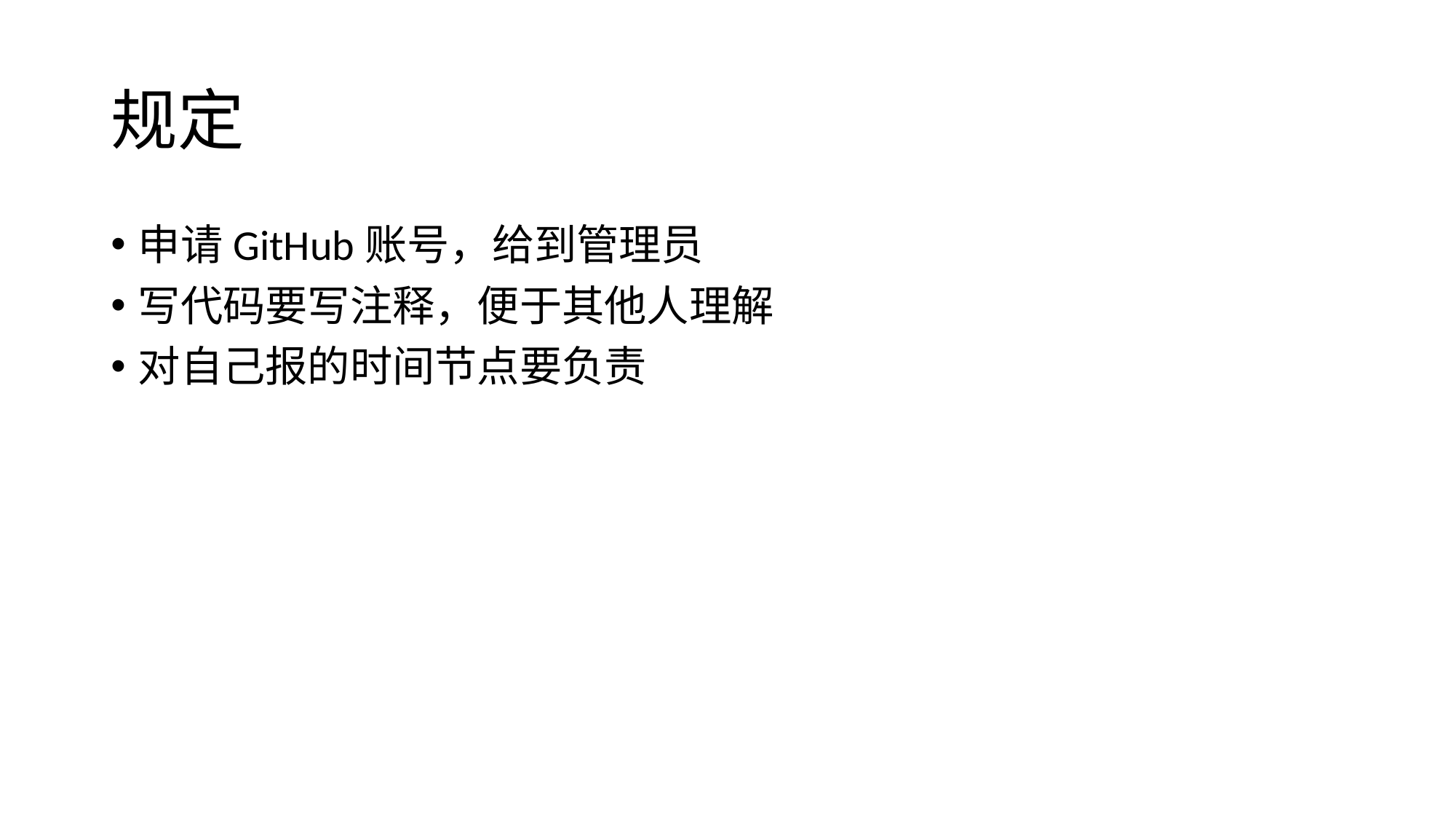

# 规定
申请GitHub账号，给到管理员
写代码要写注释，便于其他人理解
对自己报的时间节点要负责